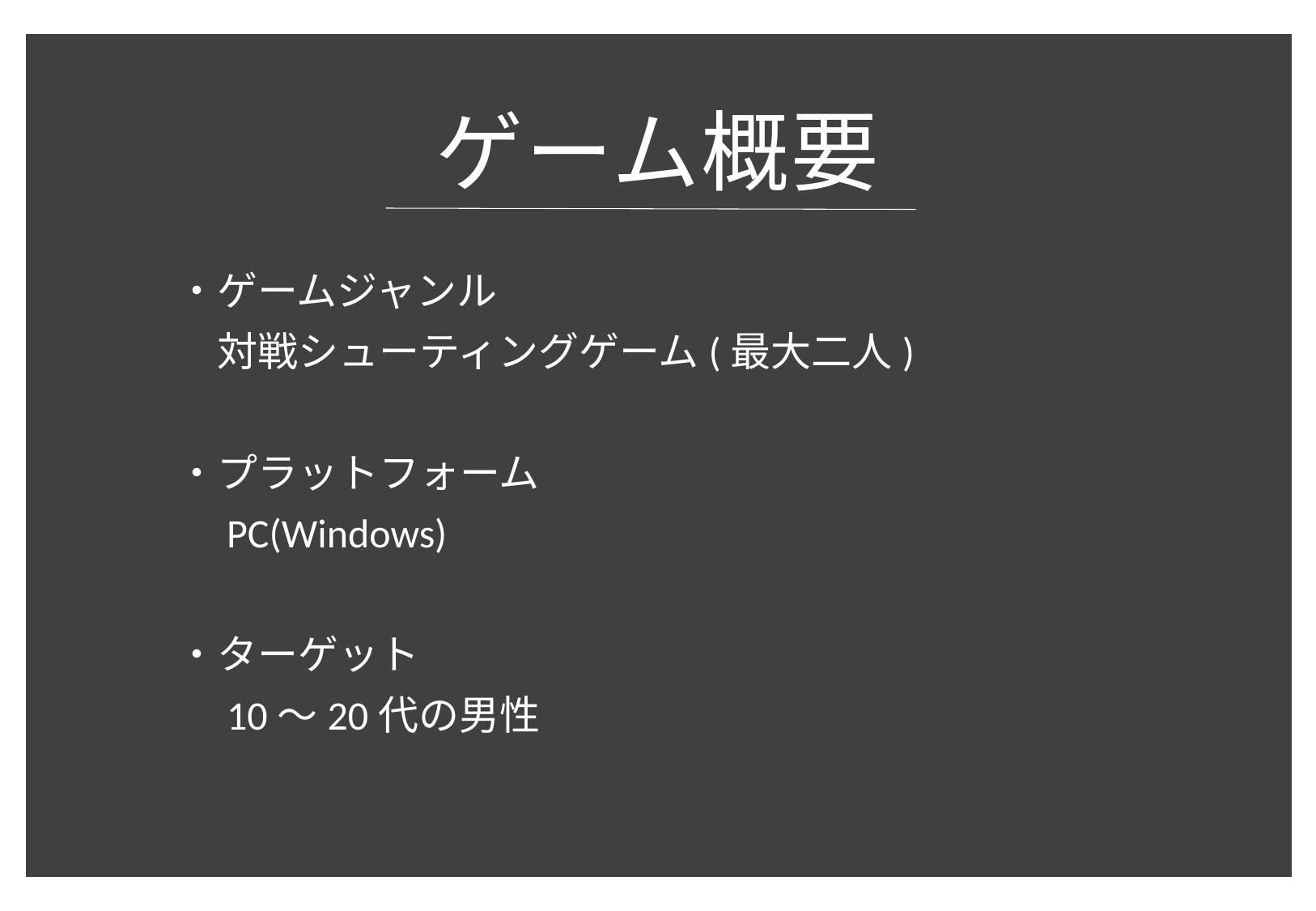

# ゲーム概要
・ゲームジャンル
　対戦シューティングゲーム(最大二人)

・プラットフォーム
　PC(Windows)

・ターゲット
　10～20代の男性